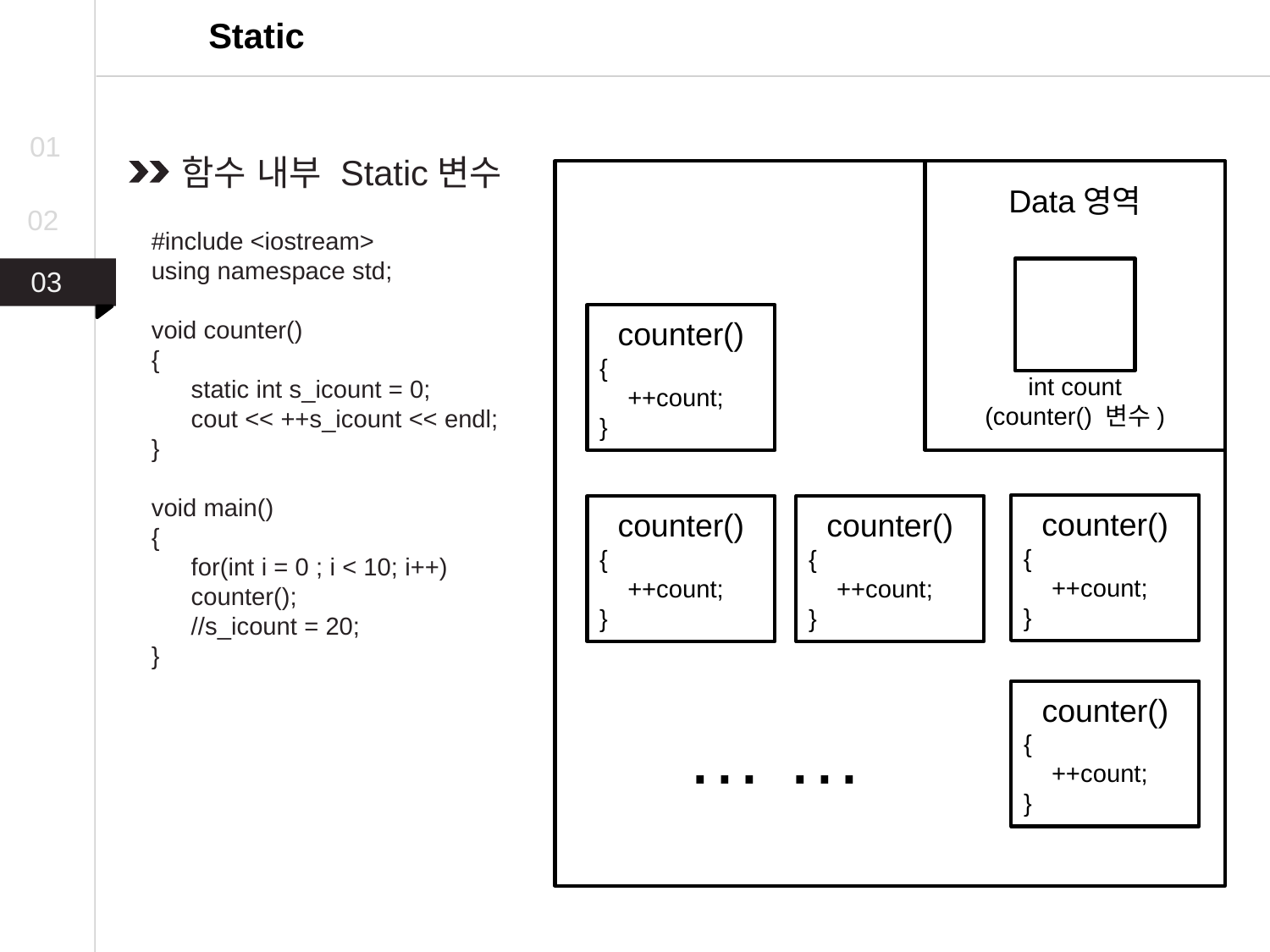

Static
01
함수 내부 Static변수
Data영역

int count
(counter() 변수)

02
#include <iostream>
using namespace std;

void counter()
{
	static int s_icount = 0;
	cout << ++s_icount << endl;
}

void main()
{
	for(int i = 0 ; i < 10; i++)
	counter();
	//s_icount = 20;
}
03

03
02

counter()
{
    ++count;
}
counter()
{
    ++count;
}
counter()
{
    ++count;
}
counter()
{
    ++count;
}
counter()
{
    ++count;
}
… …